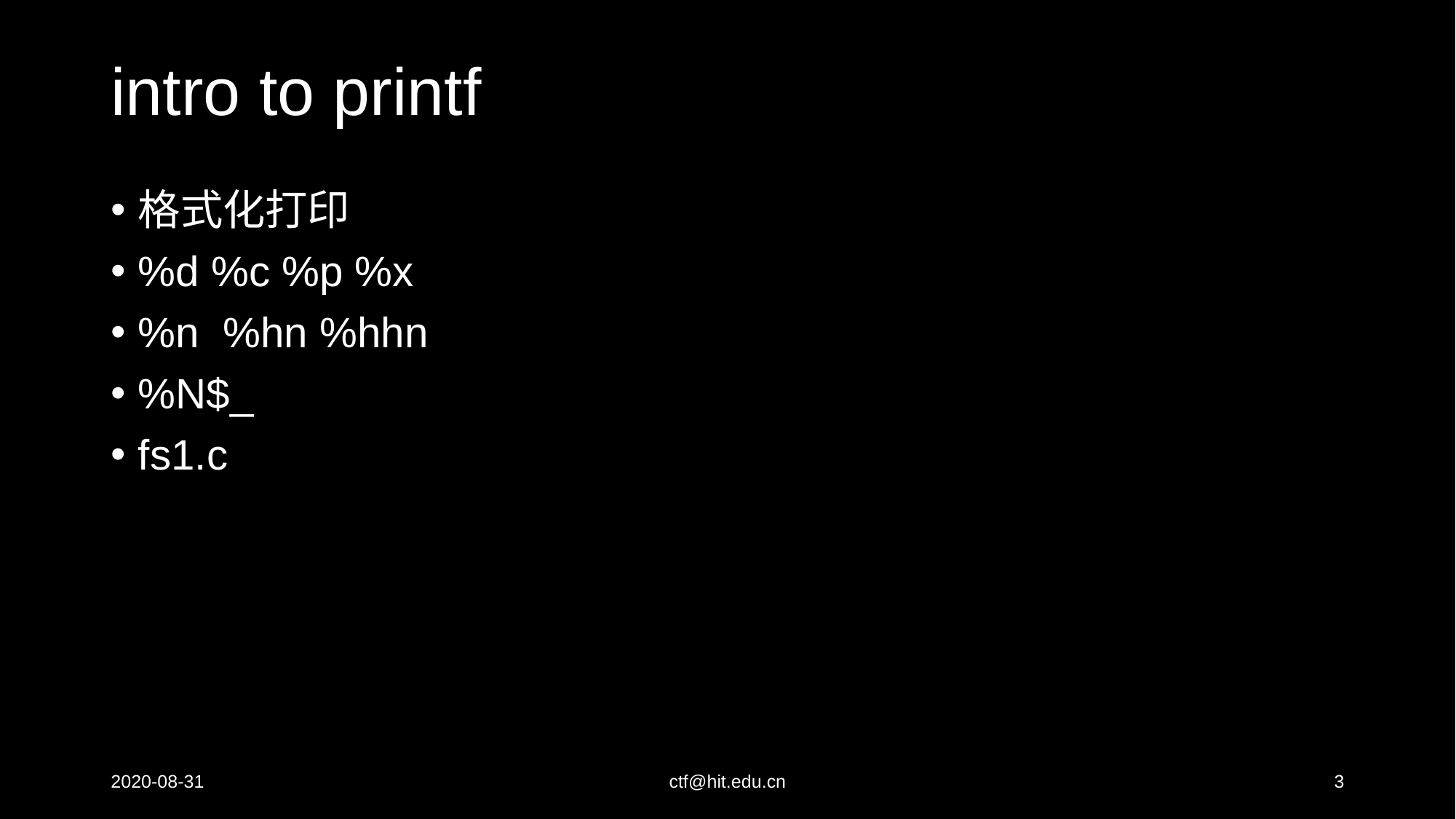

# intro to printf
格式化打印
%d %c %p %x
%n  %hn %hhn
%N$_
fs1.c
2020-08-31
ctf@hit.edu.cn
3